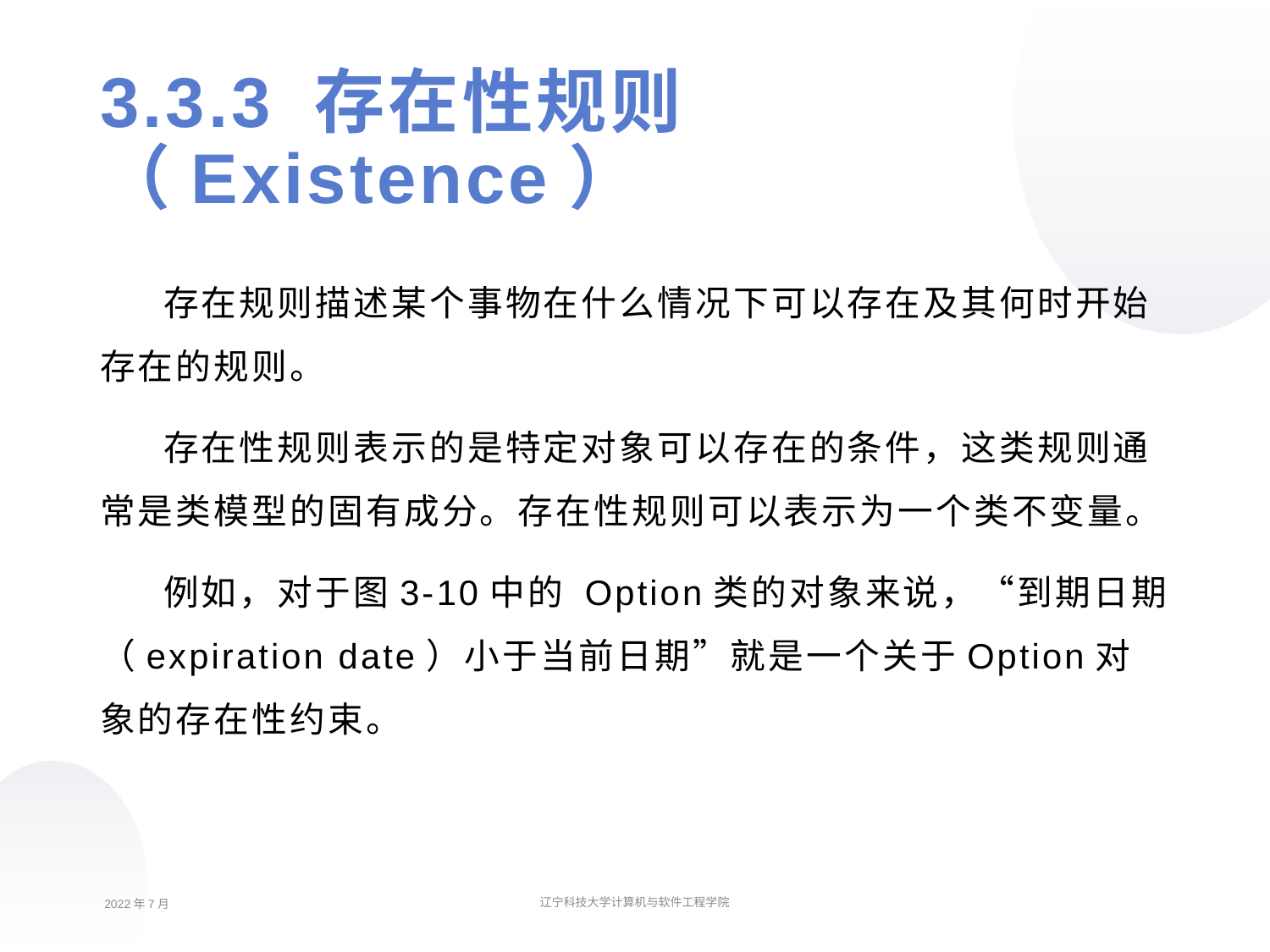

3.3.3 存在性规则（Existence）
存在规则描述某个事物在什么情况下可以存在及其何时开始存在的规则。
存在性规则表示的是特定对象可以存在的条件，这类规则通常是类模型的固有成分。存在性规则可以表示为一个类不变量。
例如，对于图3-10中的 Option类的对象来说，“到期日期（expiration date）小于当前日期”就是一个关于Option对象的存在性约束。

2022年7月
辽宁科技大学计算机与软件工程学院
96